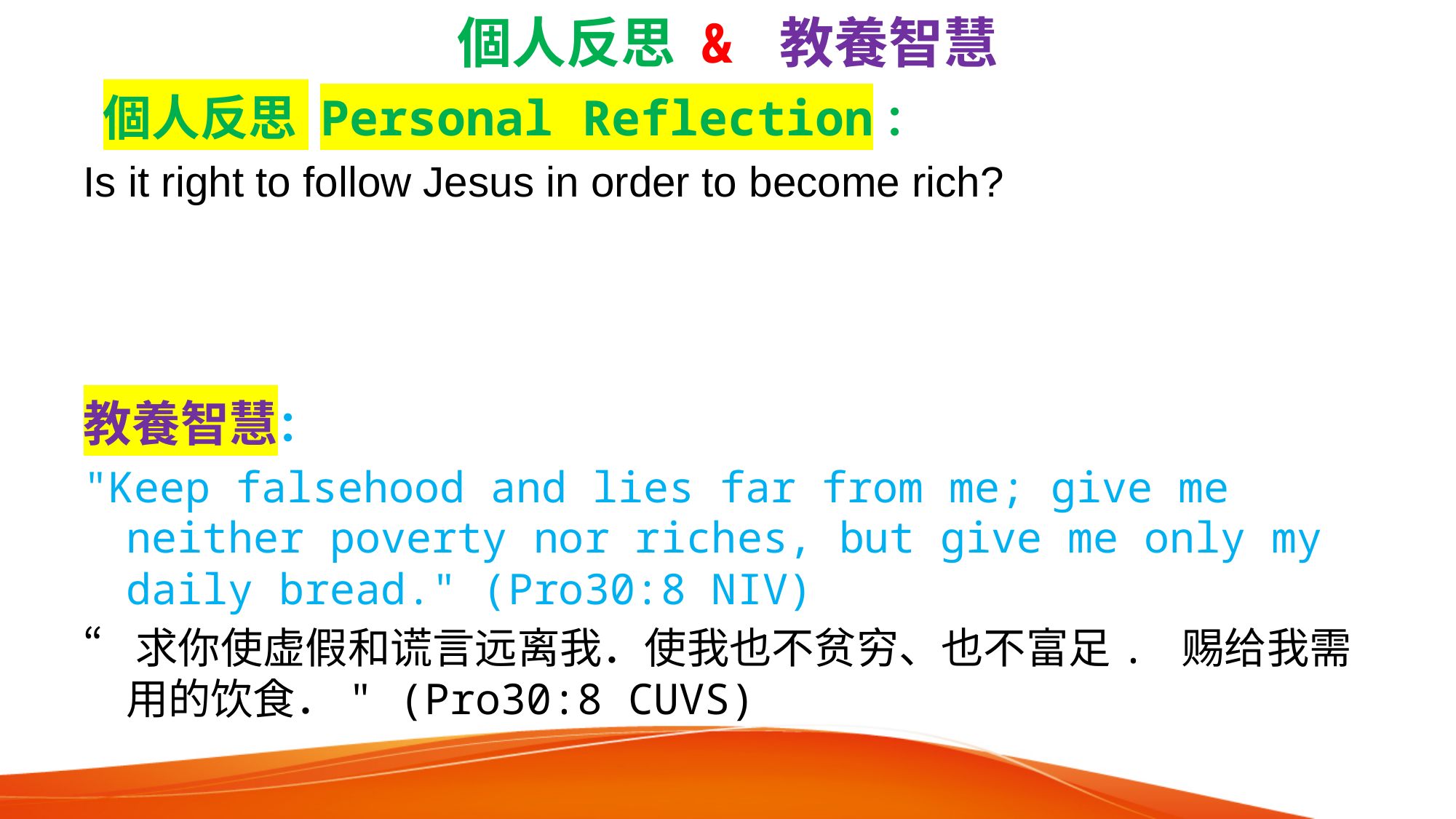

# 個人反思 & 教養智慧
 個人反思 Personal Reflection：
Is it right to follow Jesus in order to become rich?

教養智慧：
"Keep falsehood and lies far from me; give me neither poverty nor riches, but give me only my daily bread." (Pro30:8 NIV)
“求你使虚假和谎言远离我．使我也不贫穷、也不富足. 赐给我需用的饮食．" (Pro30:8 CUVS)